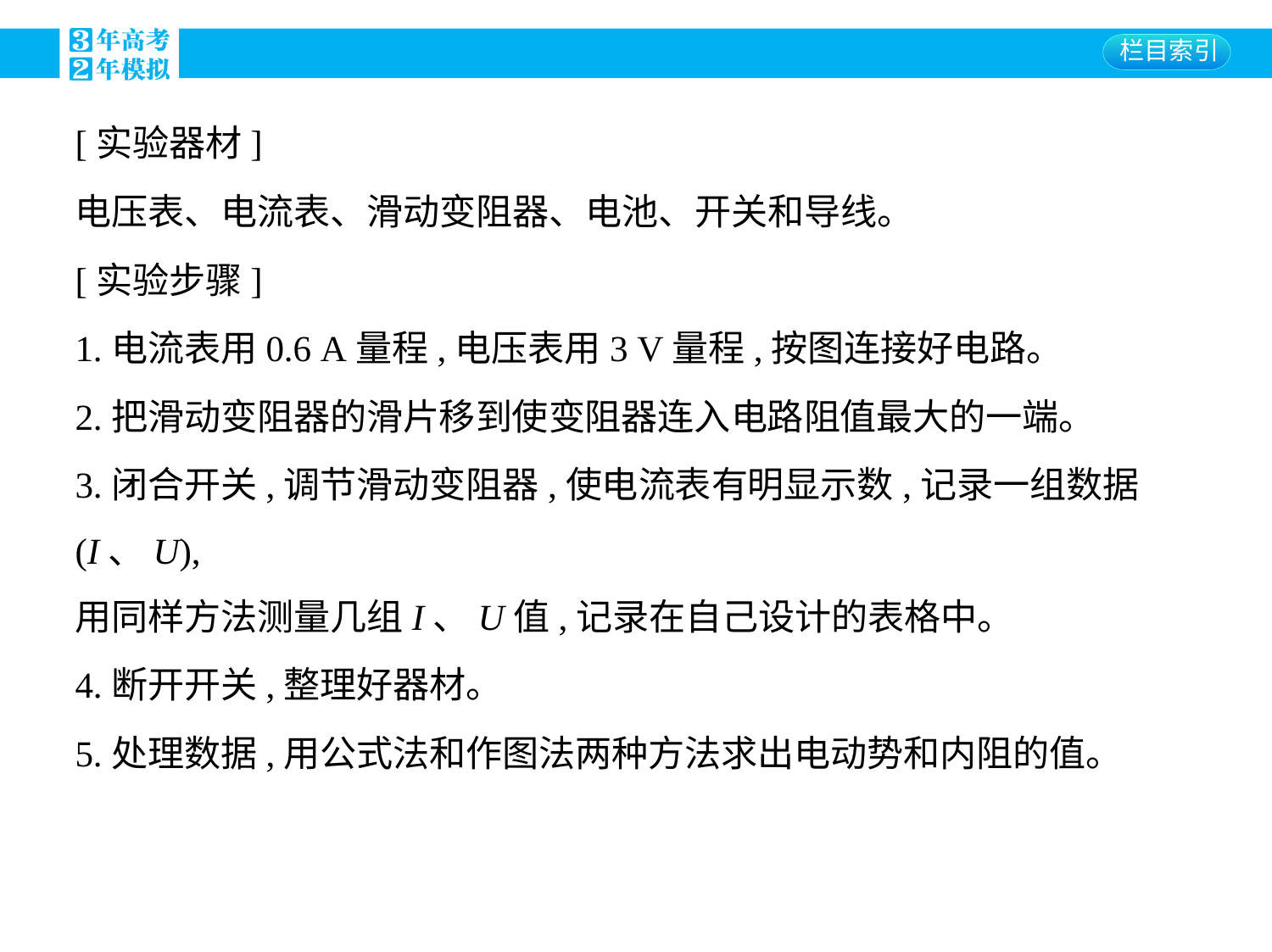

[实验器材]
电压表、电流表、滑动变阻器、电池、开关和导线。
[实验步骤]
1.电流表用0.6 A量程,电压表用3 V量程,按图连接好电路。
2.把滑动变阻器的滑片移到使变阻器连入电路阻值最大的一端。
3.闭合开关,调节滑动变阻器,使电流表有明显示数,记录一组数据(I、U),
用同样方法测量几组I、U值,记录在自己设计的表格中。
4.断开开关,整理好器材。
5.处理数据,用公式法和作图法两种方法求出电动势和内阻的值。